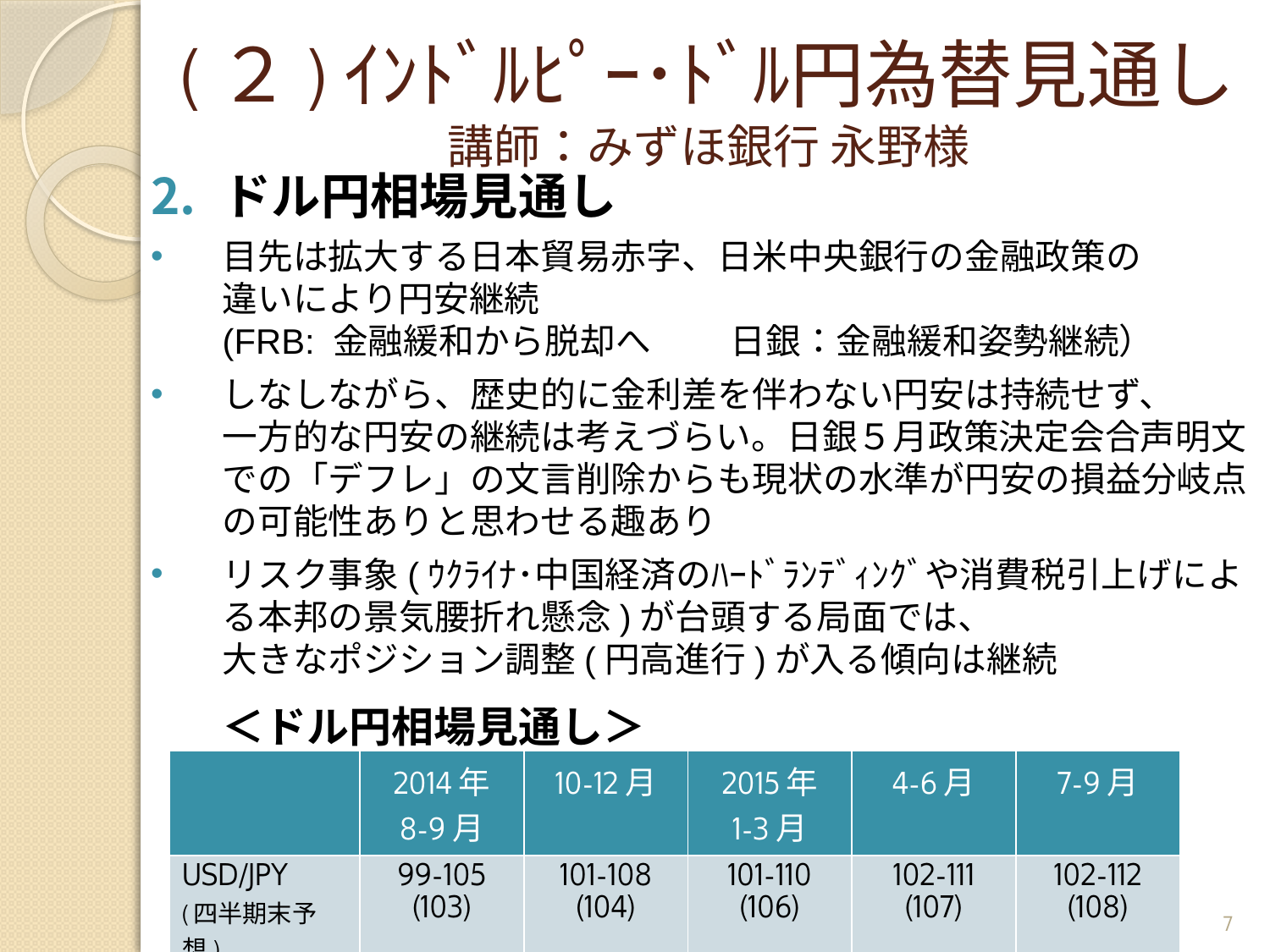

# (２)ｲﾝﾄﾞﾙﾋﾟｰ･ﾄﾞﾙ円為替見通し 講師：みずほ銀行 永野様
ドル円相場見通し
目先は拡大する日本貿易赤字、日米中央銀行の金融政策の
違いにより円安継続
(FRB: 金融緩和から脱却へ	日銀：金融緩和姿勢継続）
しなしながら、歴史的に金利差を伴わない円安は持続せず、
一方的な円安の継続は考えづらい。日銀５月政策決定会合声明文での「デフレ」の文言削除からも現状の水準が円安の損益分岐点の可能性ありと思わせる趣あり
リスク事象(ｳｸﾗｲﾅ･中国経済のﾊｰﾄﾞﾗﾝﾃﾞｨﾝｸﾞや消費税引上げによる本邦の景気腰折れ懸念)が台頭する局面では、
大きなポジション調整(円高進行)が入る傾向は継続
＜ドル円相場見通し＞

|  | 2014年 8-9月 | 10-12月 | 2015年 1-3月 | 4-6月 | 7-9月 |
| --- | --- | --- | --- | --- | --- |
| USD/JPY (四半期末予想) | 99-105 (103) | 101-108 (104) | 101-110 (106) | 102-111 (107) | 102-112 (108) |
7